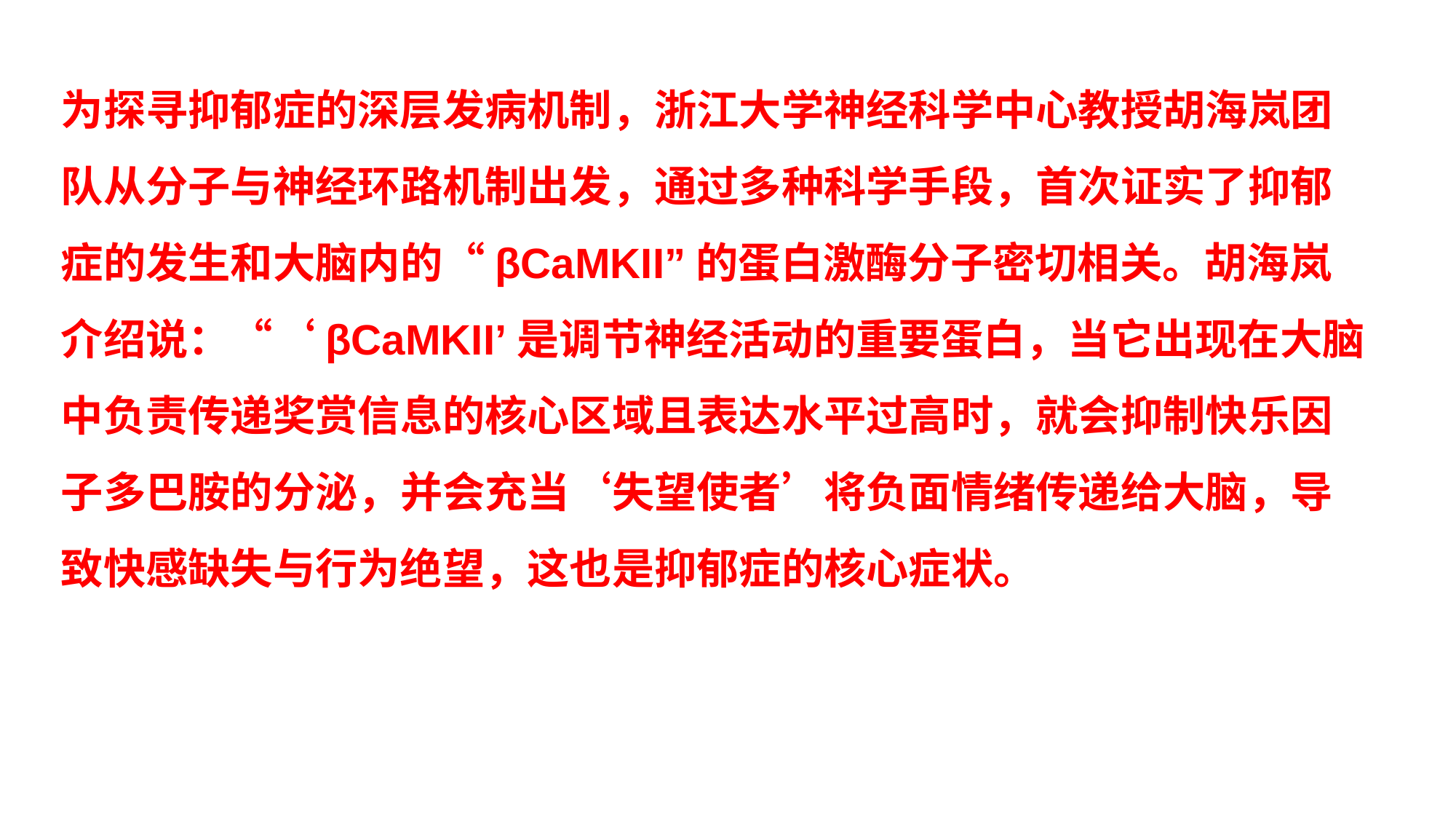

为探寻抑郁症的深层发病机制，浙江大学神经科学中心教授胡海岚团队从分子与神经环路机制出发，通过多种科学手段，首次证实了抑郁症的发生和大脑内的“βCaMKII”的蛋白激酶分子密切相关。胡海岚介绍说：“‘βCaMKII’是调节神经活动的重要蛋白，当它出现在大脑中负责传递奖赏信息的核心区域且表达水平过高时，就会抑制快乐因子多巴胺的分泌，并会充当‘失望使者’将负面情绪传递给大脑，导致快感缺失与行为绝望，这也是抑郁症的核心症状。